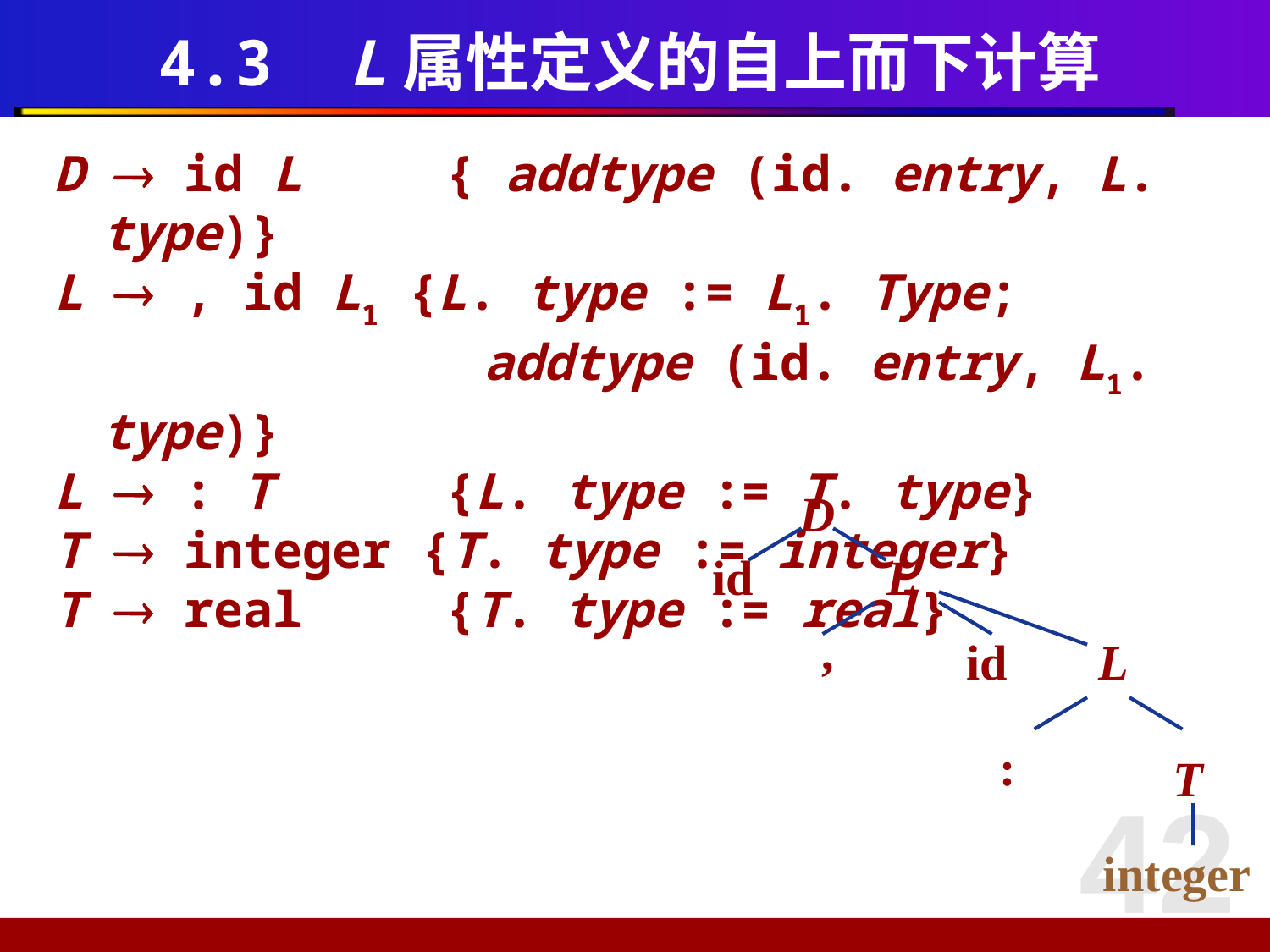

# 4.3  L属性定义的自上而下计算
D → id L 	   { addtype (id. entry, L. type)}
L → , id L1 {L. type := L1. Type;
			   	addtype (id. entry, L1. type)}
L → : T 	   {L. type := T. type}
T → integer {T. type := integer}
T → real 	   {T. type := real}
D

id
L

,
id
L

:
T

integer
42